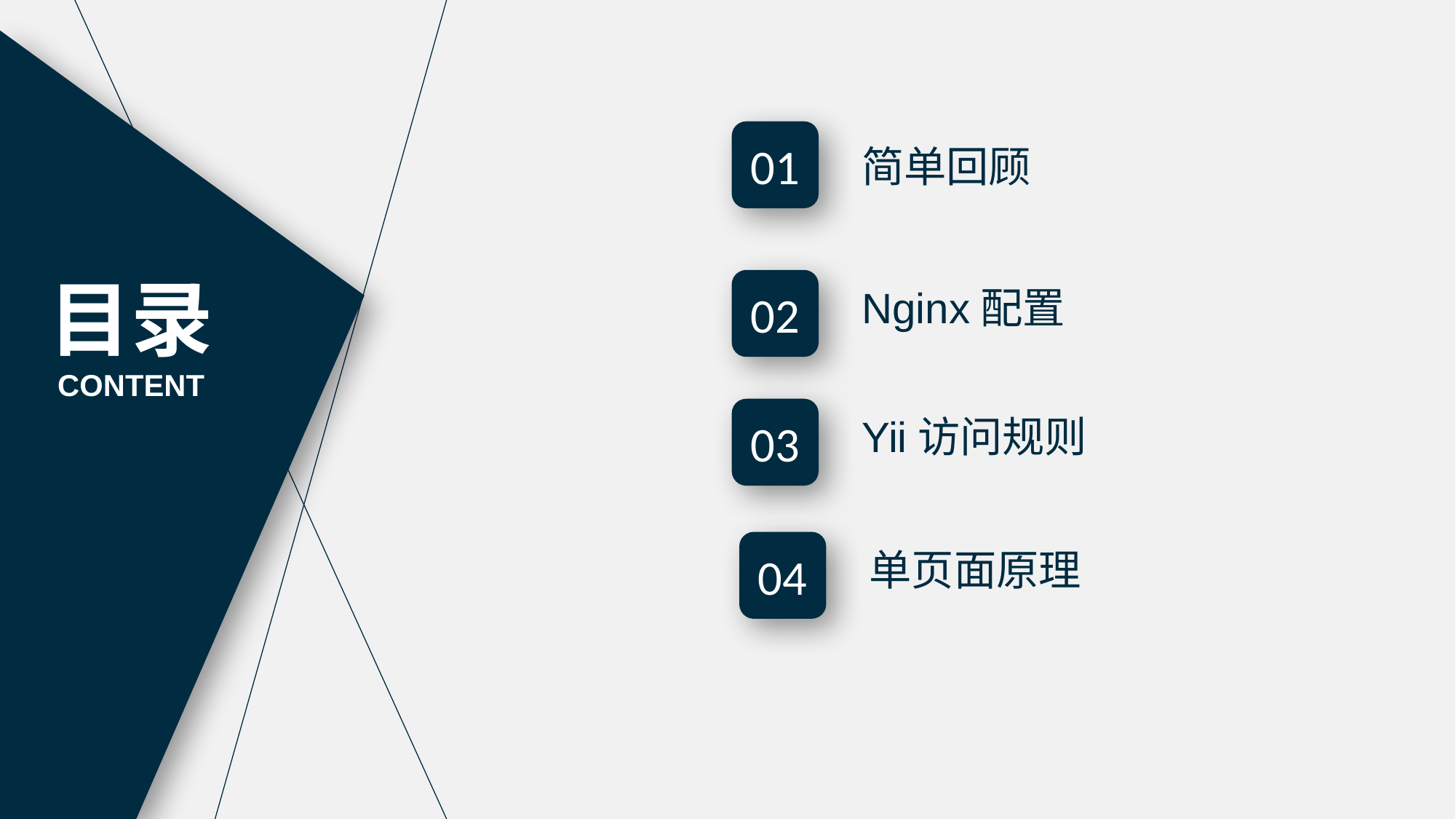

01
简单回顾
目录
CONTENT

Nginx配置
02

Yii访问规则
03

单页面原理
04